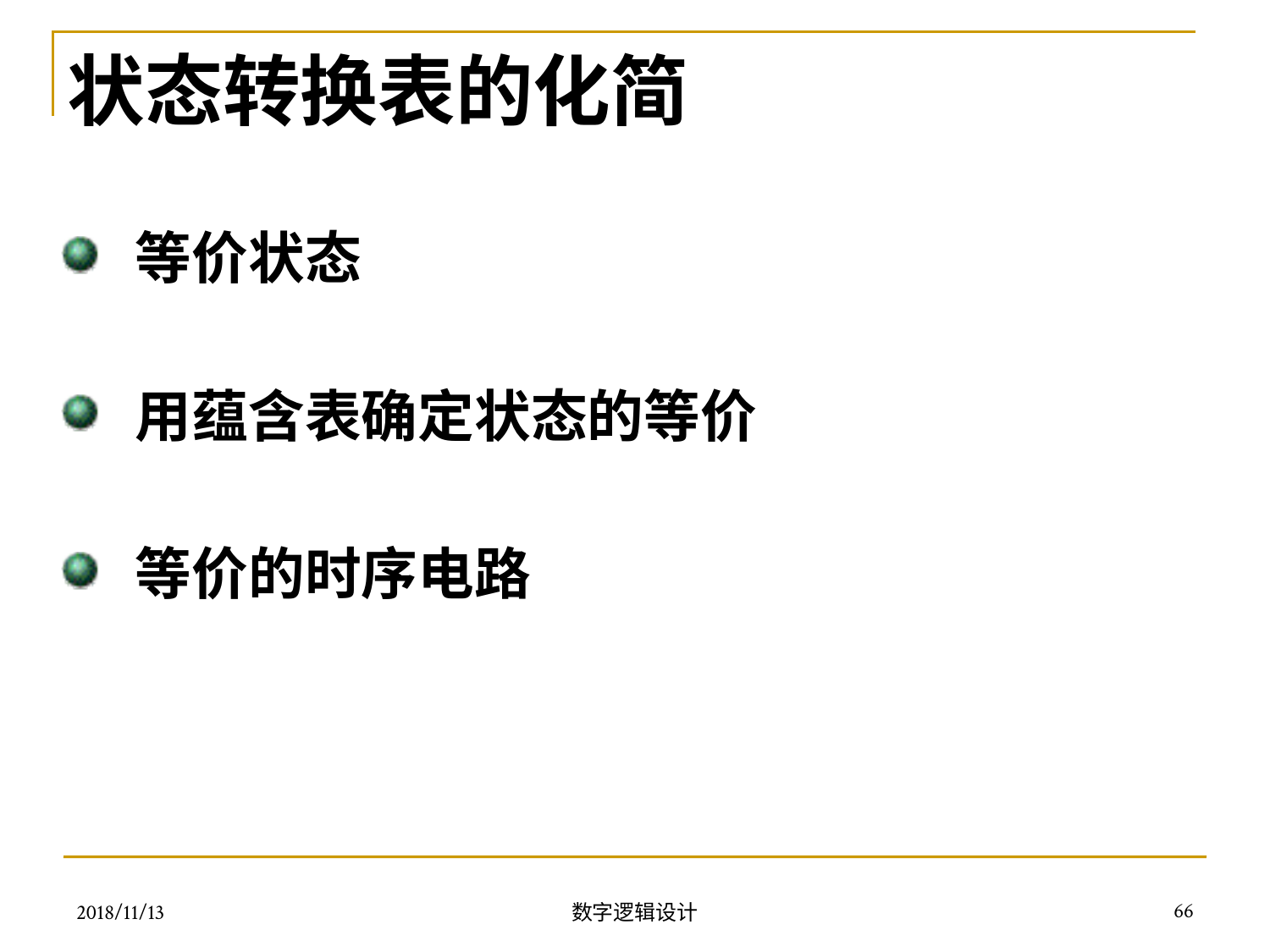

状态转换表的化简
 等价状态

 用蕴含表确定状态的等价

 等价的时序电路
2018/11/13
66
数字逻辑设计